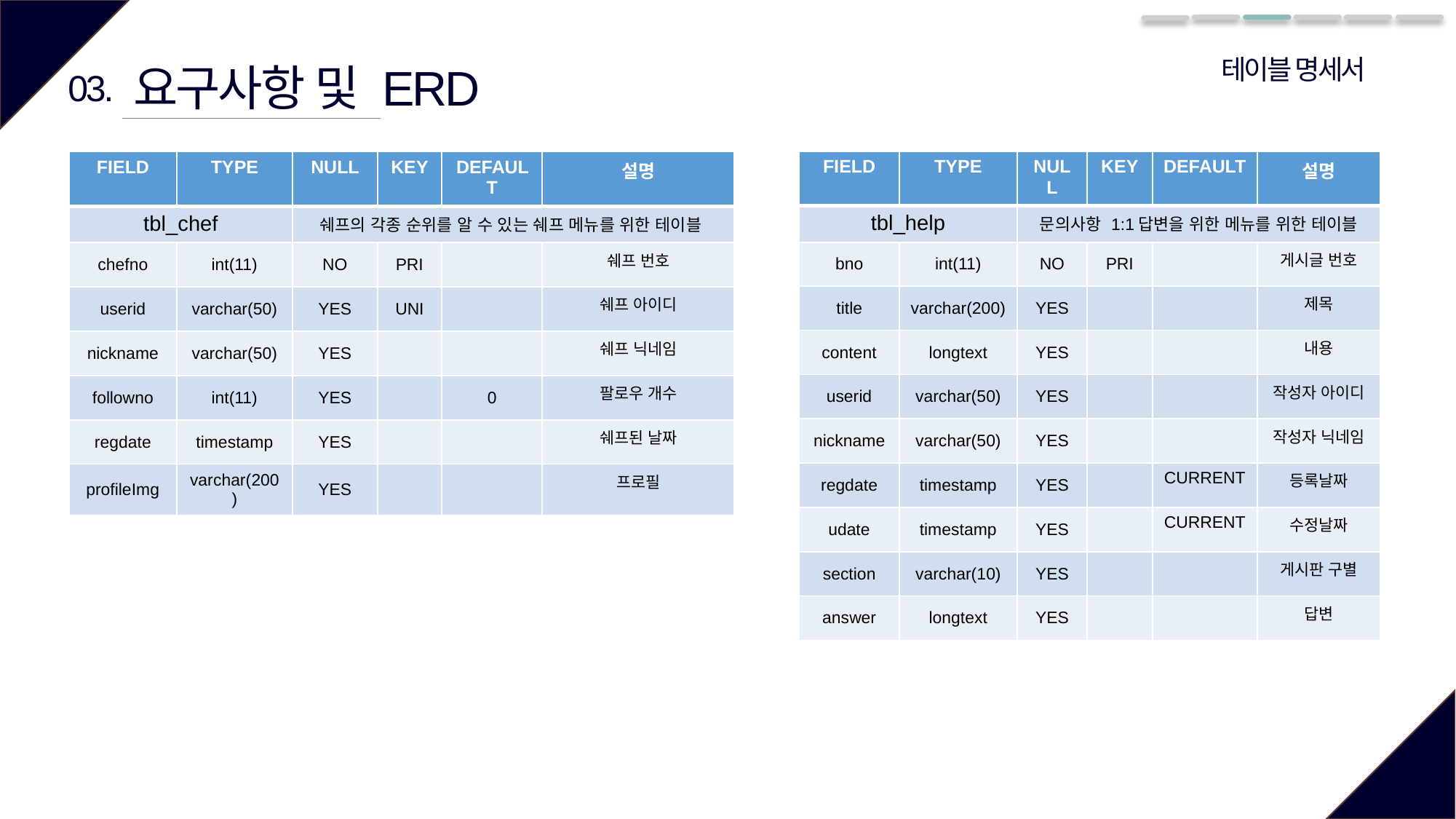

테이블 명세서
요구사항 및 ERD
03.
| FIELD | TYPE | NULL | KEY | DEFAULT | 설명 |
| --- | --- | --- | --- | --- | --- |
| tbl\_help |  | 문의사항 1:1답변을 위한 메뉴를 위한 테이블 |  |  |  |
| bno | int(11) | NO | PRI |  | 게시글 번호 |
| title | varchar(200) | YES |  |  | 제목 |
| content | longtext | YES |  |  | 내용 |
| userid | varchar(50) | YES |  |  | 작성자 아이디 |
| nickname | varchar(50) | YES |  |  | 작성자 닉네임 |
| regdate | timestamp | YES |  | CURRENT | 등록날짜 |
| udate | timestamp | YES |  | CURRENT | 수정날짜 |
| section | varchar(10) | YES |  |  | 게시판 구별 |
| answer | longtext | YES |  |  | 답변 |
| FIELD | TYPE | NULL | KEY | DEFAULT | 설명 |
| --- | --- | --- | --- | --- | --- |
| tbl\_chef |  | 쉐프의 각종 순위를 알 수 있는 쉐프 메뉴를 위한 테이블 |  |  |  |
| chefno | int(11) | NO | PRI |  | 쉐프 번호 |
| userid | varchar(50) | YES | UNI |  | 쉐프 아이디 |
| nickname | varchar(50) | YES |  |  | 쉐프 닉네임 |
| followno | int(11) | YES |  | 0 | 팔로우 개수 |
| regdate | timestamp | YES |  |  | 쉐프된 날짜 |
| profileImg | varchar(200) | YES |  |  | 프로필 |